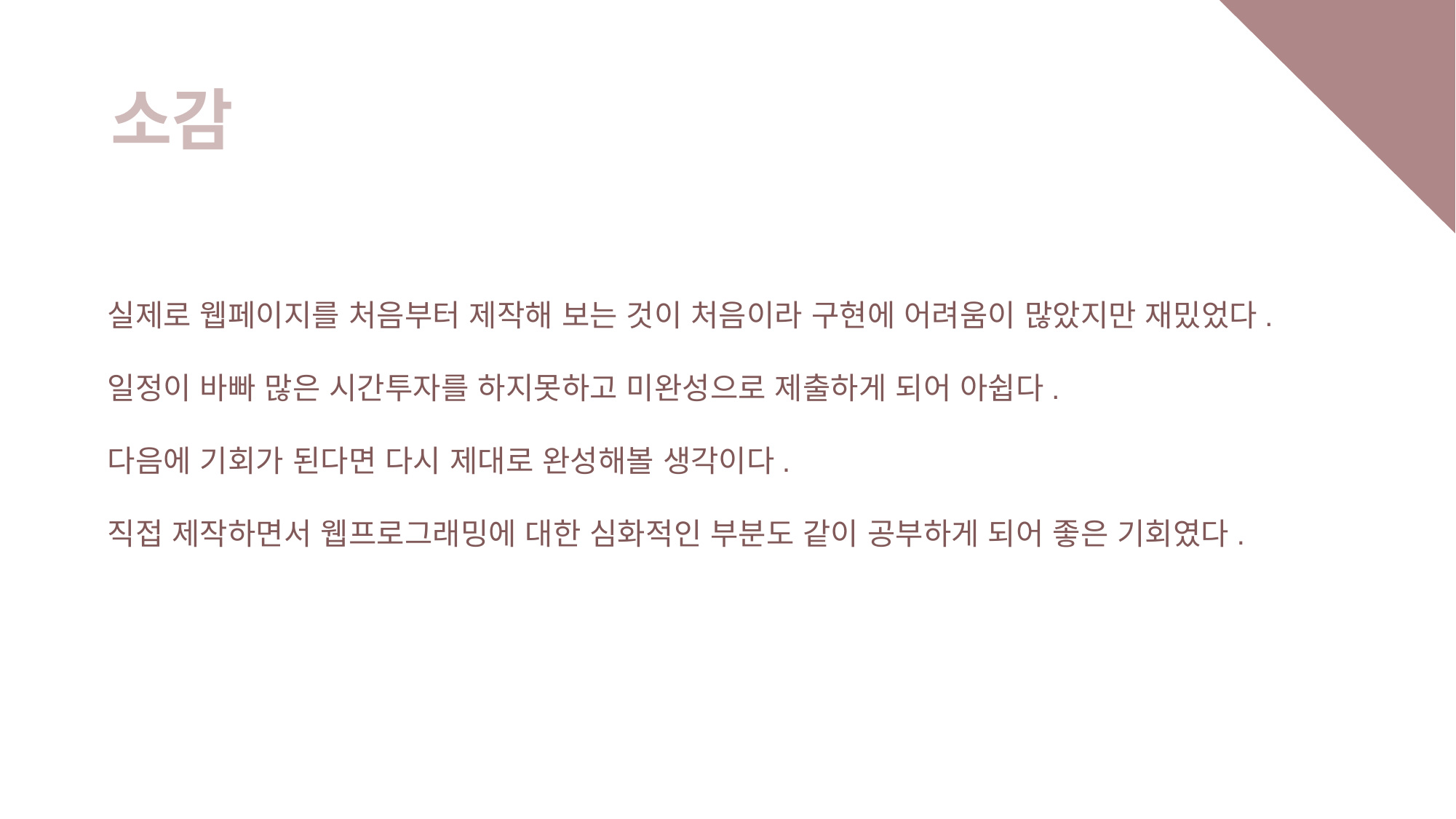

# 소감
실제로 웹페이지를 처음부터 제작해 보는 것이 처음이라 구현에 어려움이 많았지만 재밌었다.

일정이 바빠 많은 시간투자를 하지못하고 미완성으로 제출하게 되어 아쉽다.

다음에 기회가 된다면 다시 제대로 완성해볼 생각이다.

직접 제작하면서 웹프로그래밍에 대한 심화적인 부분도 같이 공부하게 되어 좋은 기회였다.